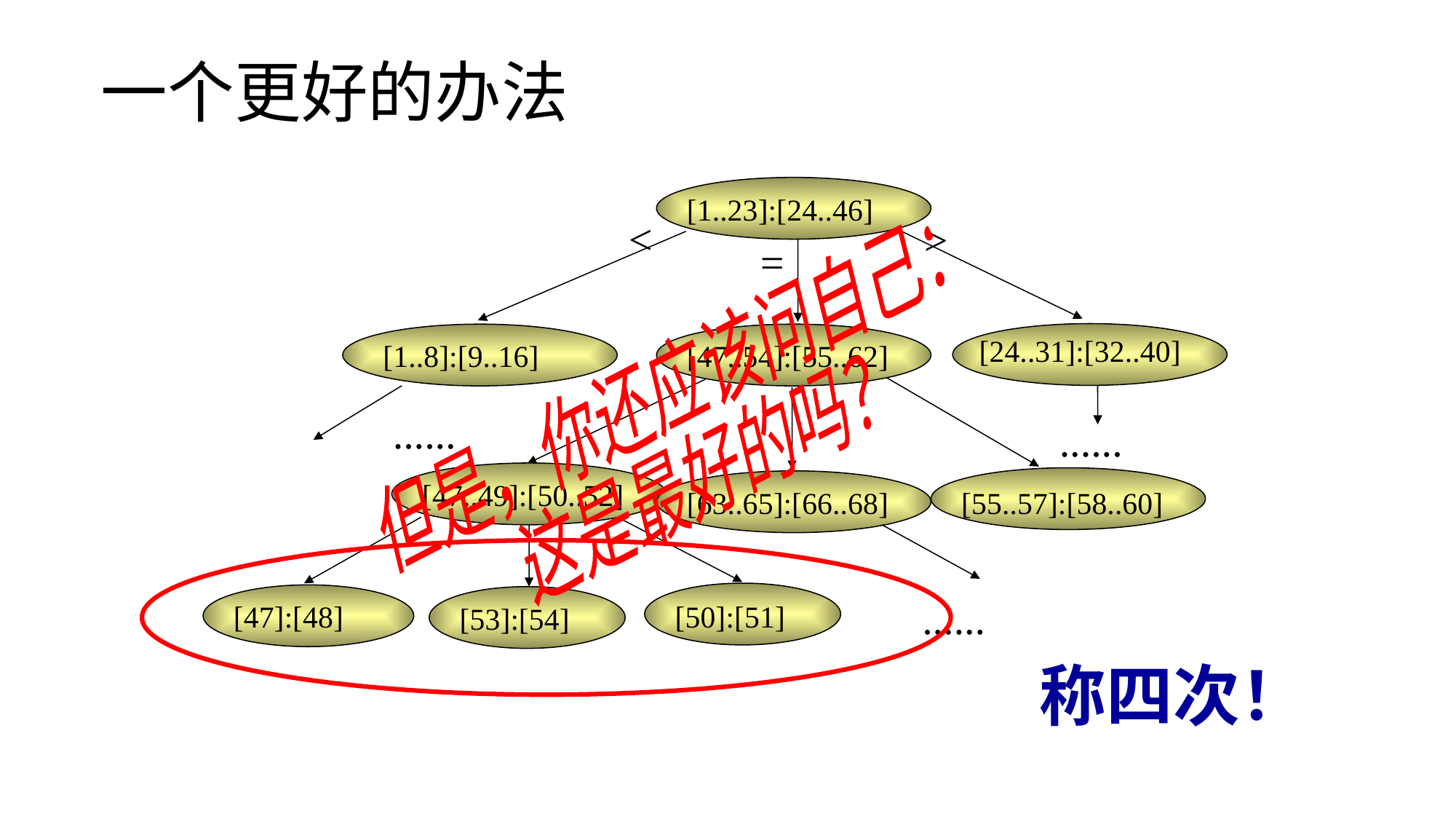

# 一个更好的办法

[1..23]:[24..46]
<
>
=

[24..31]:[32..40]
[47..54]:[55..62]
[1..8]:[9..16]

......
......

[47..49]:[50..52]

[63..65]:[66..68]
[55..57]:[58..60]

......

[47]:[48]
[50]:[51]
[53]:[54]
称四次！
但是，你还应该问自己：
这是最好的吗？